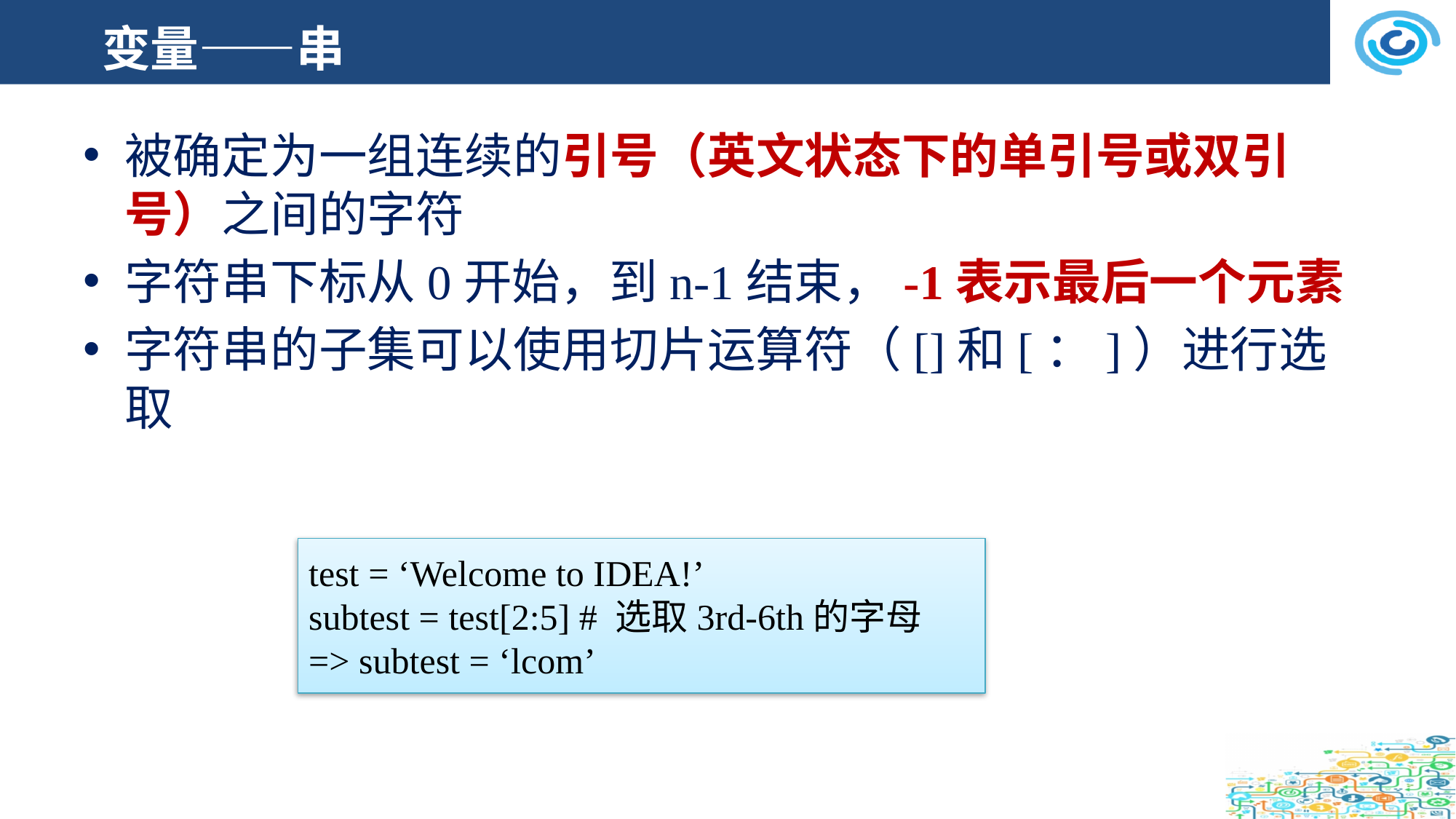

# 变量——串
被确定为一组连续的引号（英文状态下的单引号或双引号）之间的字符
字符串下标从0开始，到n-1结束，-1表示最后一个元素
字符串的子集可以使用切片运算符（[]和[：]）进行选取
test = ‘Welcome to IDEA!’
subtest = test[2:5] # 选取3rd-6th的字母
=> subtest = ‘lcom’